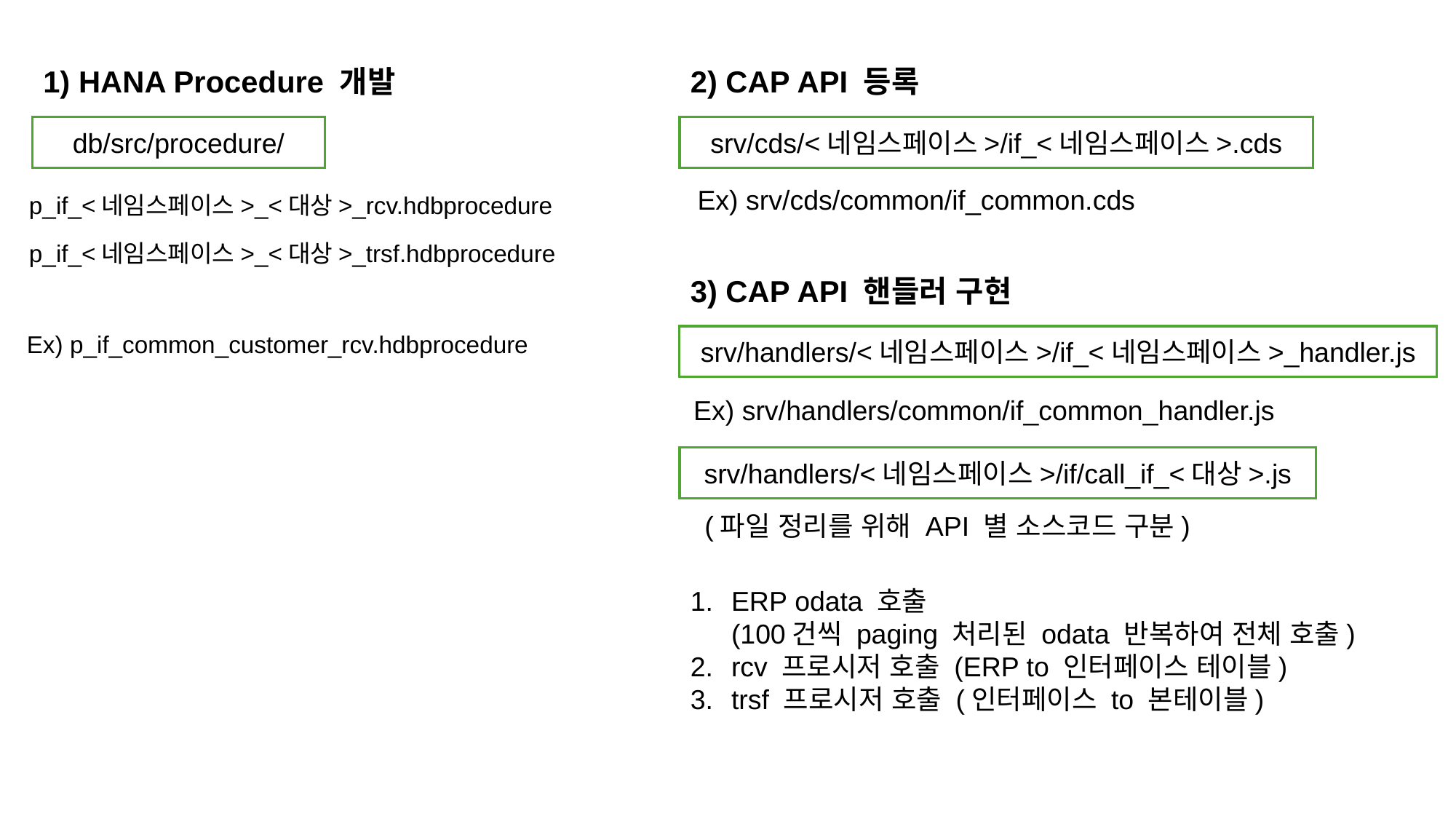

1) HANA Procedure 개발
2) CAP API 등록
db/src/procedure/
srv/cds/<네임스페이스>/if_<네임스페이스>.cds
Ex) srv/cds/common/if_common.cds
p_if_<네임스페이스>_<대상>_rcv.hdbprocedure
p_if_<네임스페이스>_<대상>_trsf.hdbprocedure
3) CAP API 핸들러 구현
Ex) p_if_common_customer_rcv.hdbprocedure
srv/handlers/<네임스페이스>/if_<네임스페이스>_handler.js
Ex) srv/handlers/common/if_common_handler.js
srv/handlers/<네임스페이스>/if/call_if_<대상>.js
(파일 정리를 위해 API 별 소스코드 구분)
ERP odata 호출
(100건씩 paging 처리된 odata 반복하여 전체 호출)
rcv 프로시저 호출 (ERP to 인터페이스 테이블)
trsf 프로시저 호출 (인터페이스 to 본테이블)